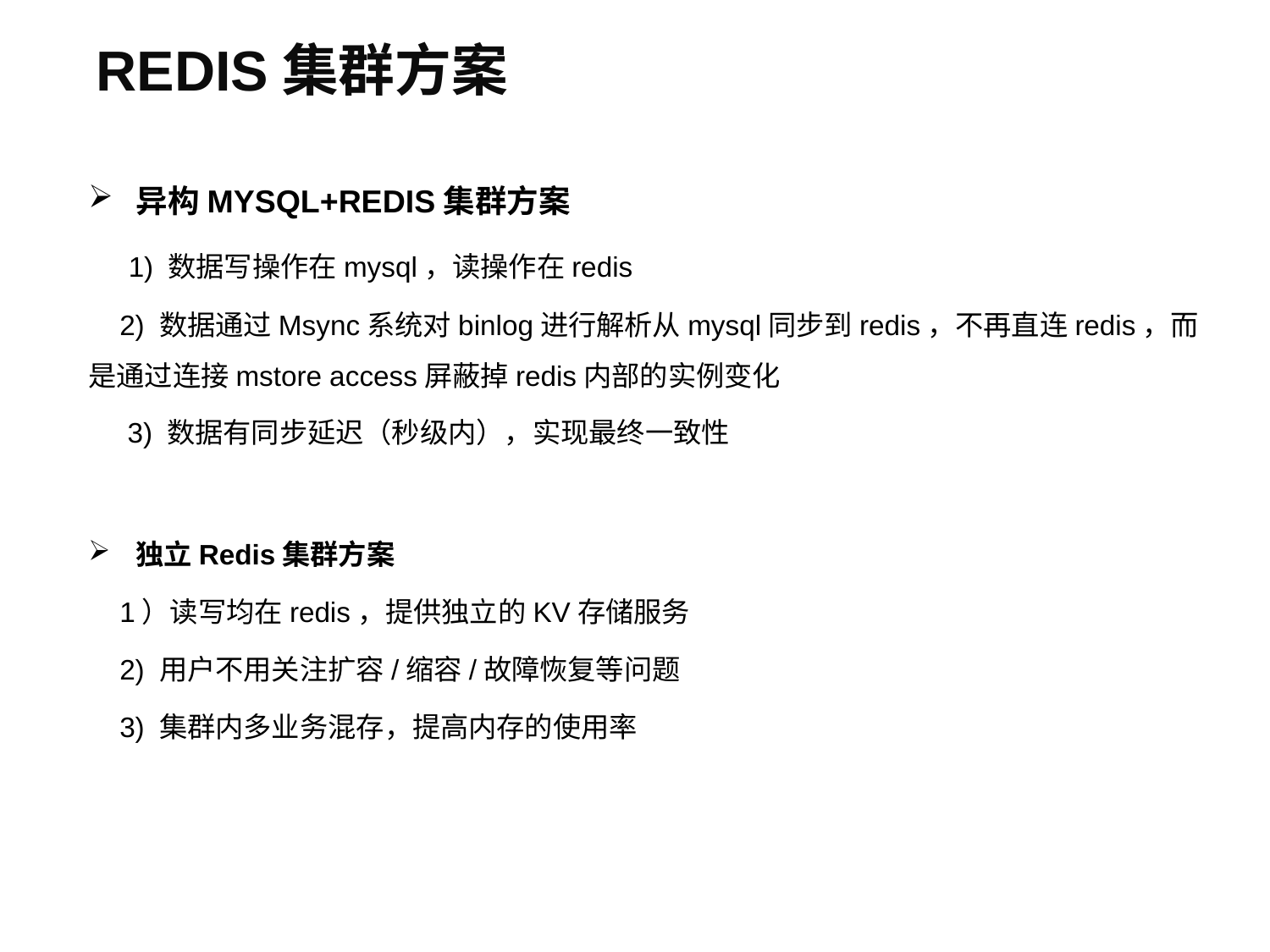

REDIS集群方案
异构MYSQL+REDIS集群方案
     1) 数据写操作在mysql，读操作在redis
    2) 数据通过Msync系统对binlog进行解析从mysql同步到redis，不再直连redis，而是通过连接mstore access屏蔽掉redis内部的实例变化
     3) 数据有同步延迟（秒级内），实现最终一致性

独立Redis集群方案
    1）读写均在redis，提供独立的KV存储服务
    2) 用户不用关注扩容/缩容/故障恢复等问题
    3) 集群内多业务混存，提高内存的使用率